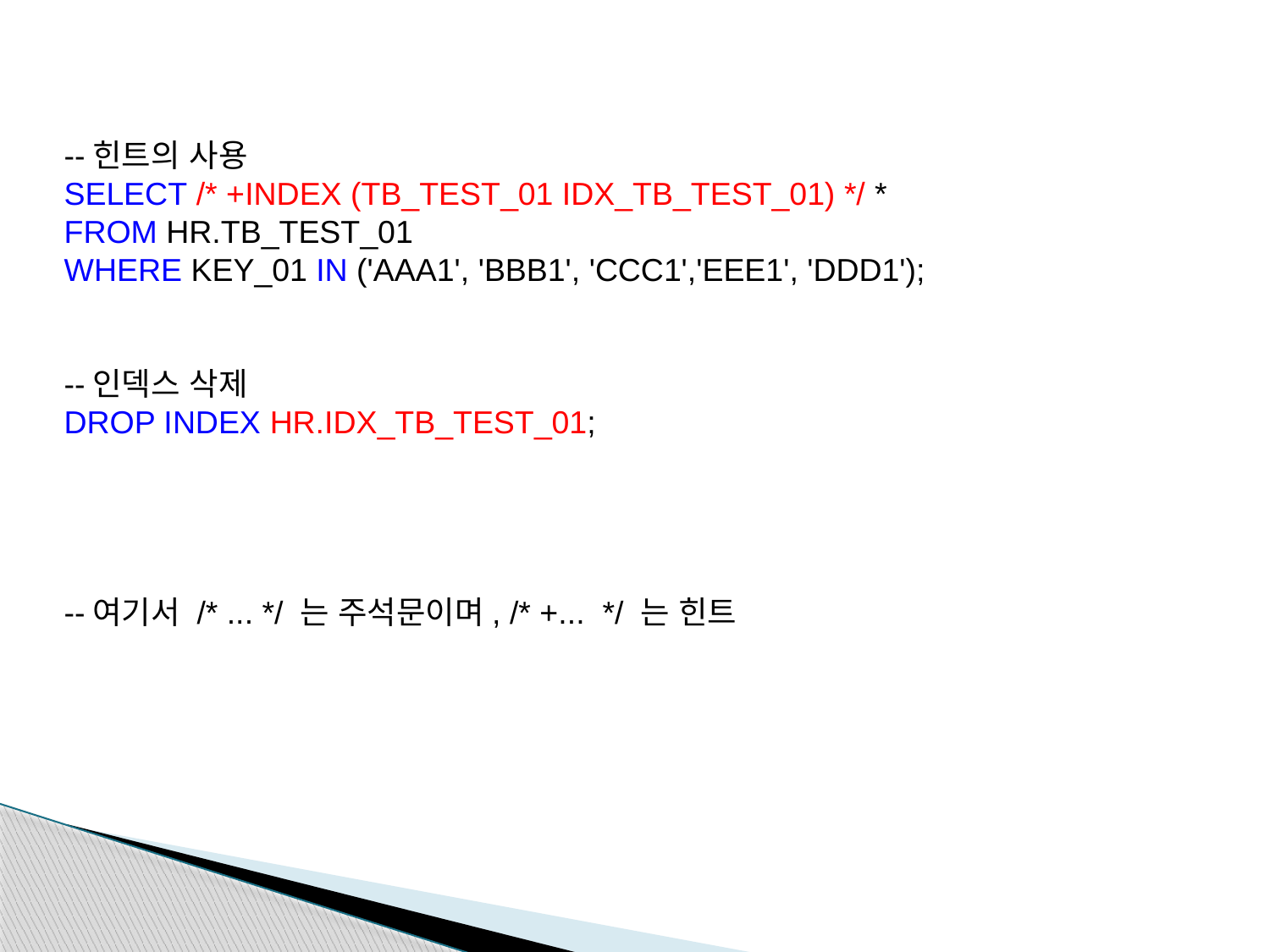

--힌트의 사용
SELECT /* +INDEX (TB_TEST_01 IDX_TB_TEST_01) */ *
FROM HR.TB_TEST_01
WHERE KEY_01 IN ('AAA1', 'BBB1', 'CCC1','EEE1', 'DDD1');

--인덱스 삭제
DROP INDEX HR.IDX_TB_TEST_01;

--여기서 /* ... */ 는 주석문이며, /* +...  */ 는 힌트